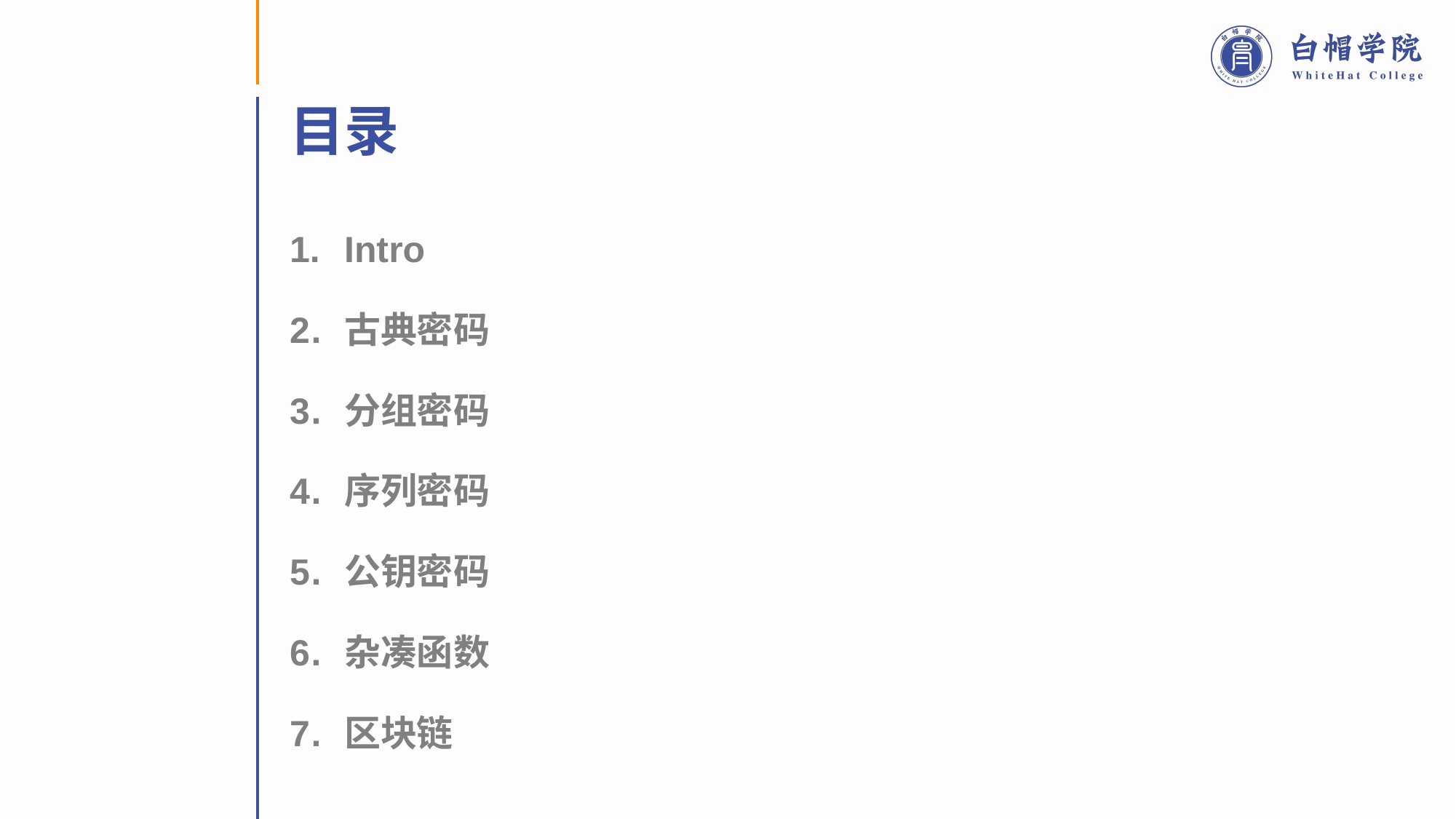

Intro
古典密码
分组密码
序列密码
公钥密码
杂凑函数
区块链